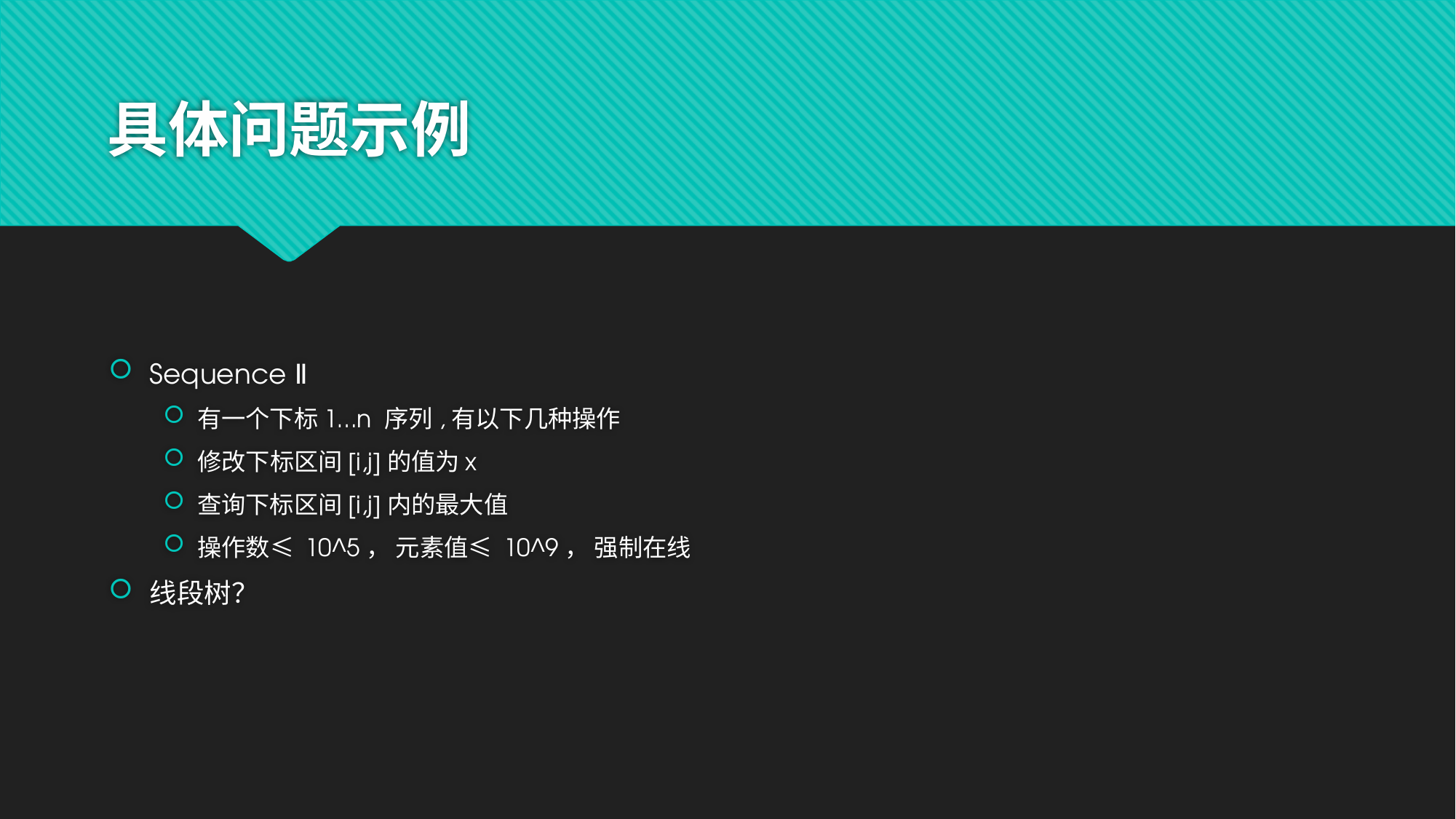

# 具体问题示例
Sequence Ⅱ
有一个下标1…n 序列,有以下几种操作
修改下标区间[i,j]的值为x
查询下标区间[i,j]内的最大值
操作数≤ 10^5， 元素值≤ 10^9， 强制在线
线段树？